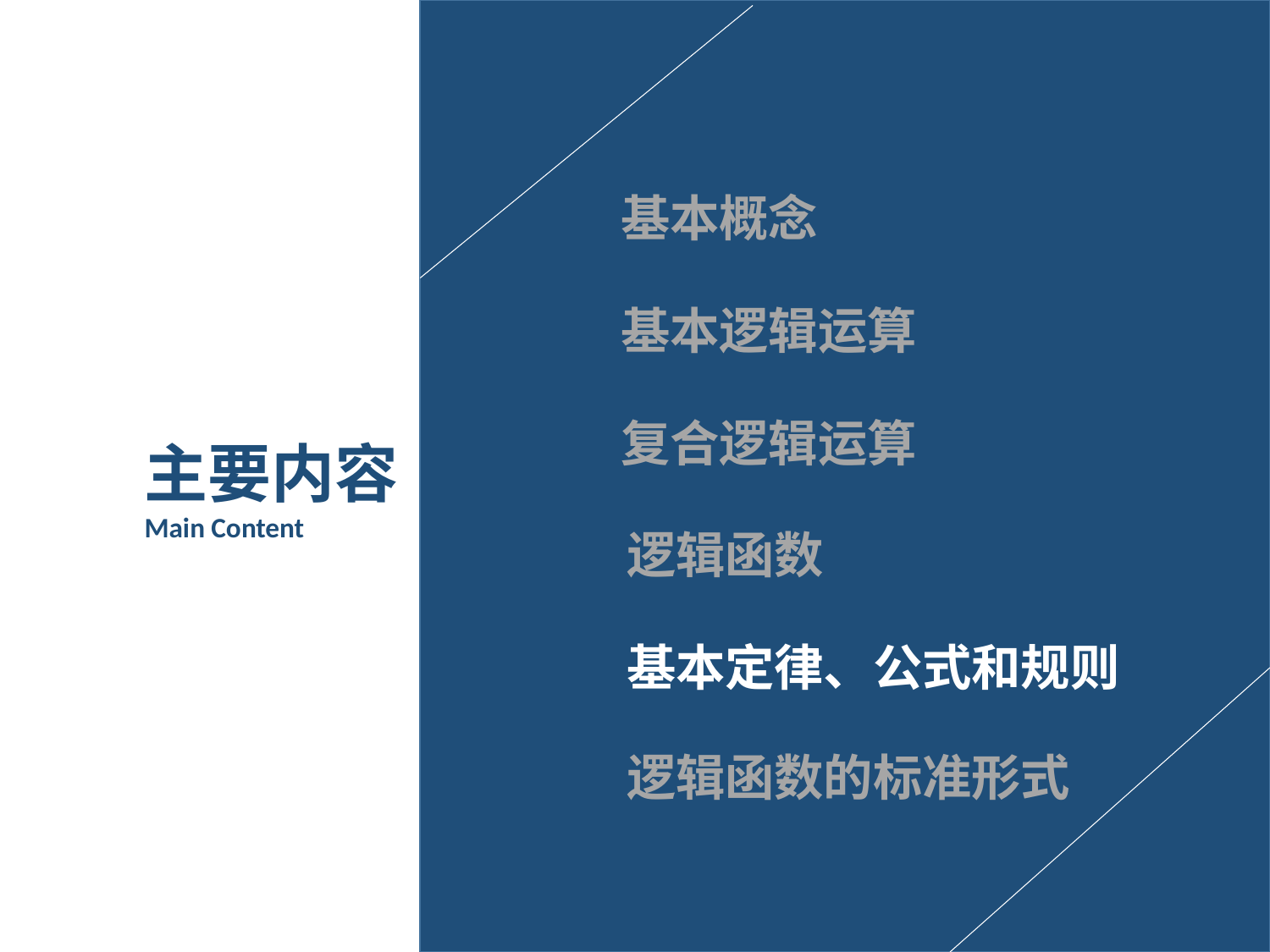

基本概念
基本逻辑运算
复合逻辑运算
主要内容 Main Content
逻辑函数
基本定律、公式和规则
逻辑函数的标准形式